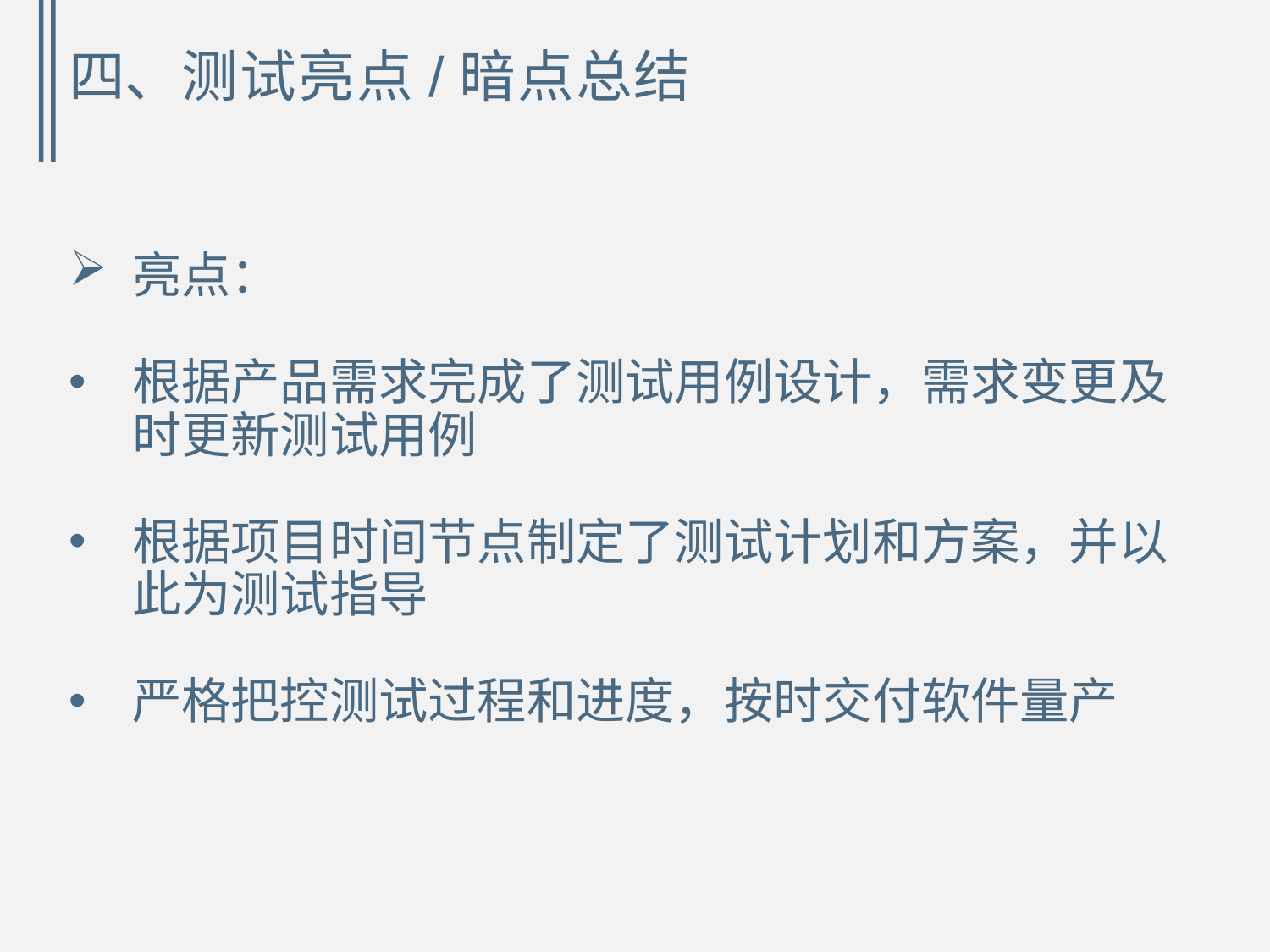

四、测试亮点/暗点总结

亮点：

根据产品需求完成了测试用例设计，需求变更及时更新测试用例

根据项目时间节点制定了测试计划和方案，并以此为测试指导

严格把控测试过程和进度，按时交付软件量产